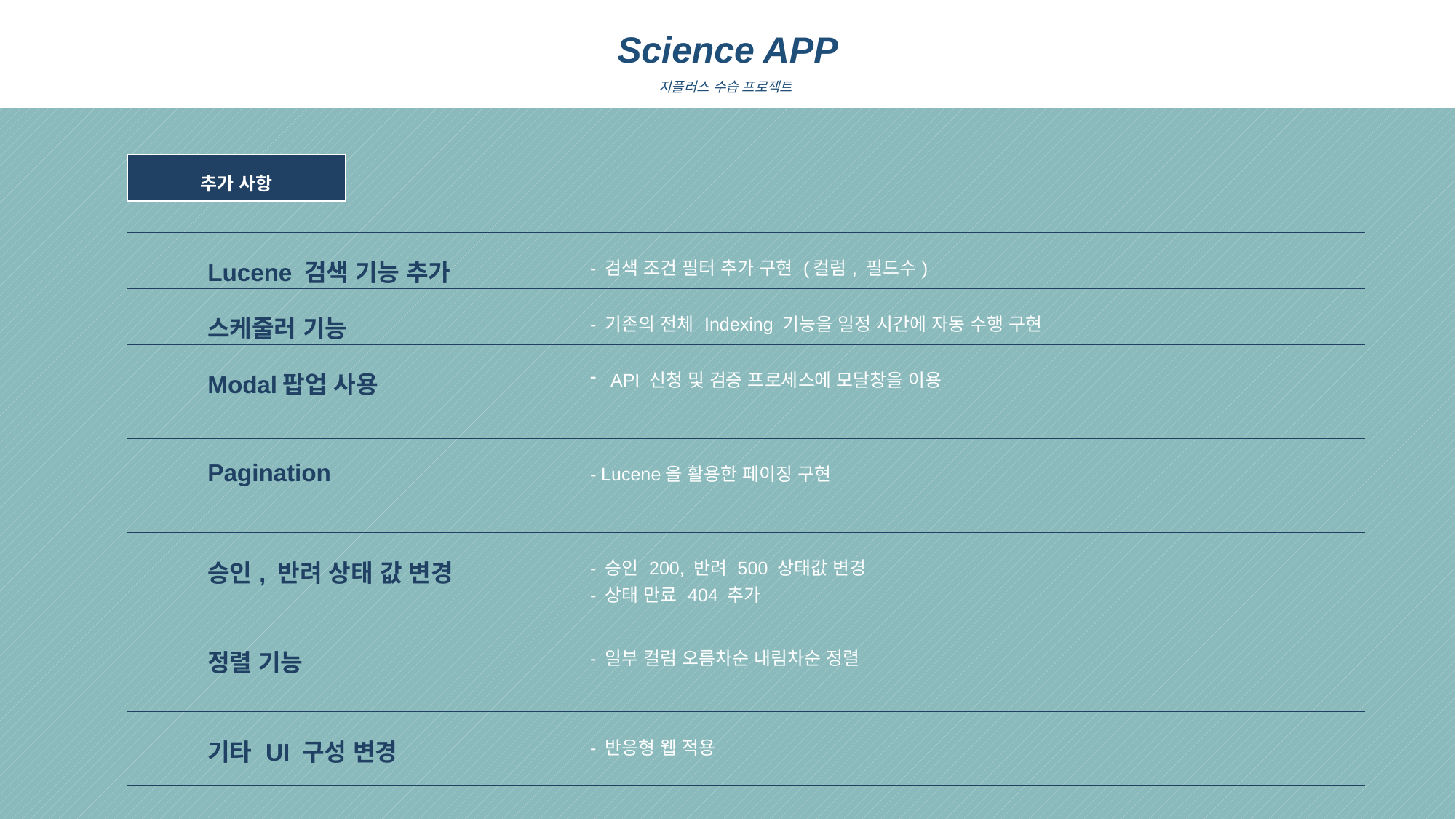

Science APP
지플러스 수습 프로젝트
추가 사항
| Lucene 검색 기능 추가 | - 검색 조건 필터 추가 구현 (컬럼, 필드수) |
| --- | --- |
| 스케줄러 기능 | - 기존의 전체 Indexing 기능을 일정 시간에 자동 수행 구현 |
| Modal팝업 사용 | API 신청 및 검증 프로세스에 모달창을 이용 |
| Pagination | - Lucene을 활용한 페이징 구현 |
| 승인, 반려 상태 값 변경 | - 승인 200, 반려 500 상태값 변경 - 상태 만료 404 추가 |
| 정렬 기능 | - 일부 컬럼 오름차순 내림차순 정렬 |
| 기타 UI 구성 변경 | - 반응형 웹 적용 |